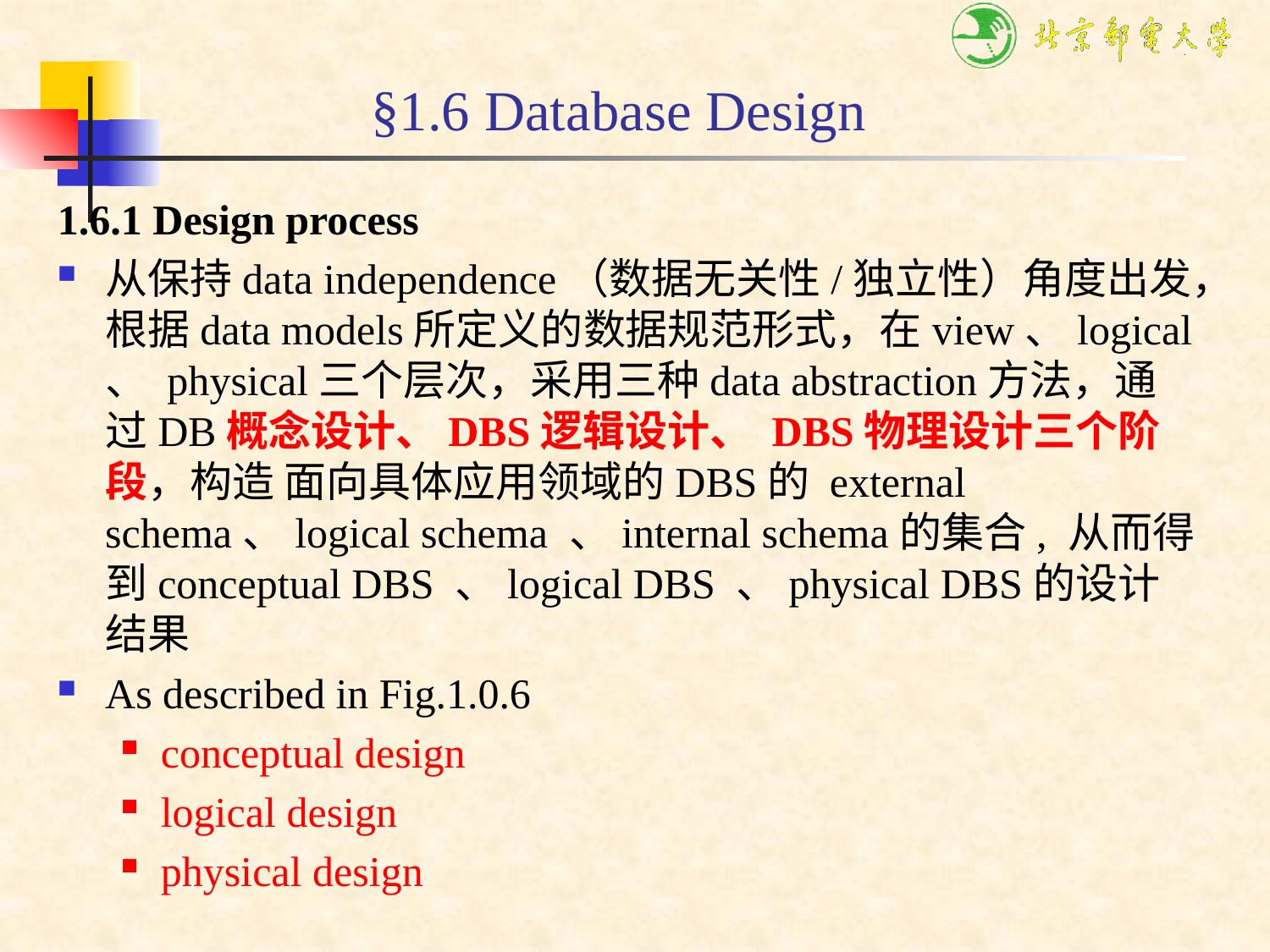

§1.6 Database Design
1.6.1 Design process
从保持data independence（数据无关性/独立性）角度出发，根据data models所定义的数据规范形式，在view、logical 、 physical三个层次，采用三种data abstraction方法，通过DB概念设计、DBS逻辑设计、 DBS物理设计三个阶段，构造 面向具体应用领域的DBS的 external schema、logical schema 、internal schema的集合, 从而得到conceptual DBS 、logical DBS 、physical DBS的设计结果
As described in Fig.1.0.6
conceptual design
logical design
physical design
64